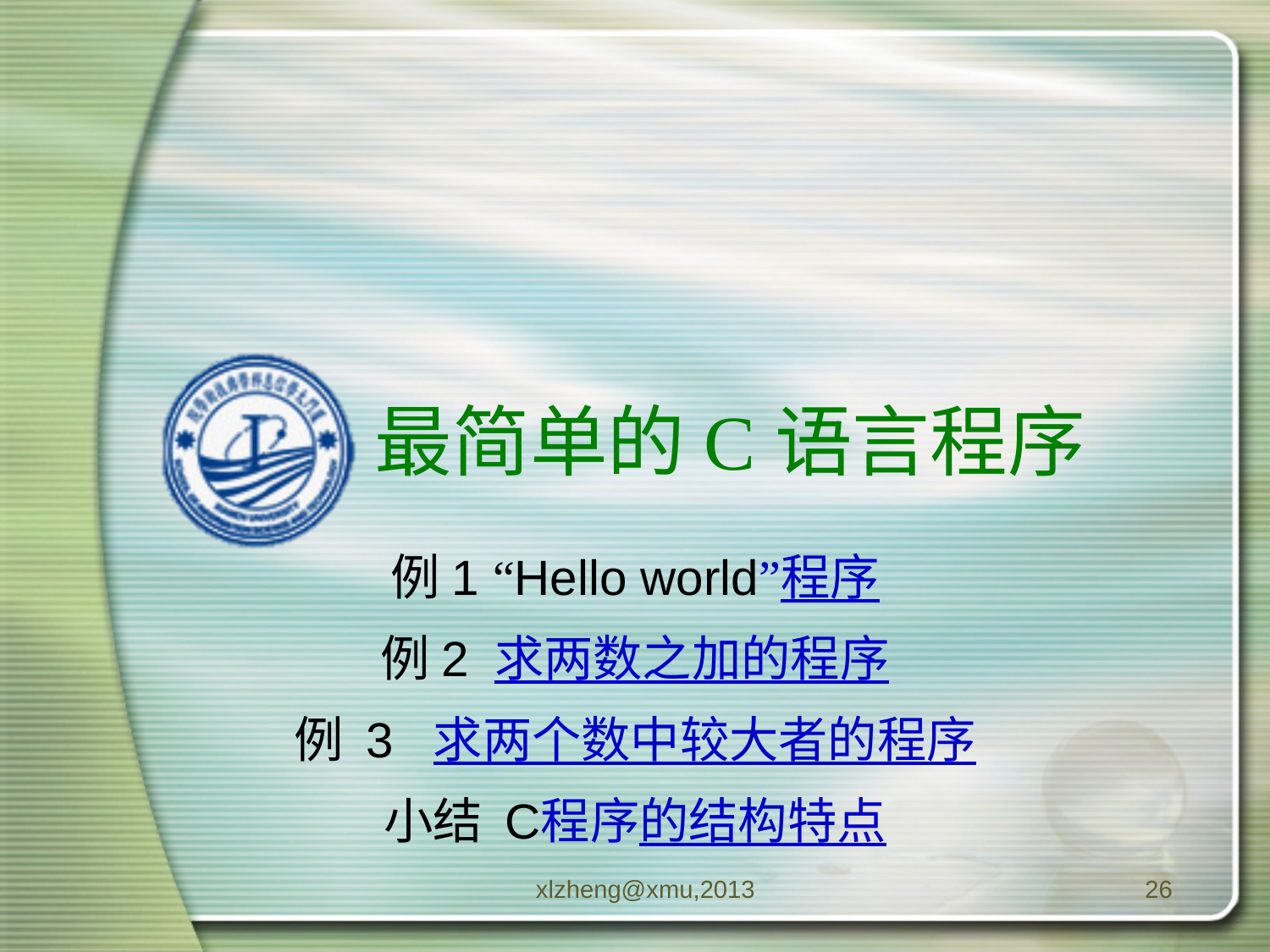

# 最简单的C语言程序
例1 “Hello world”程序
例2 求两数之加的程序
例 3  求两个数中较大者的程序
小结 C程序的结构特点
xlzheng@xmu,2013
26